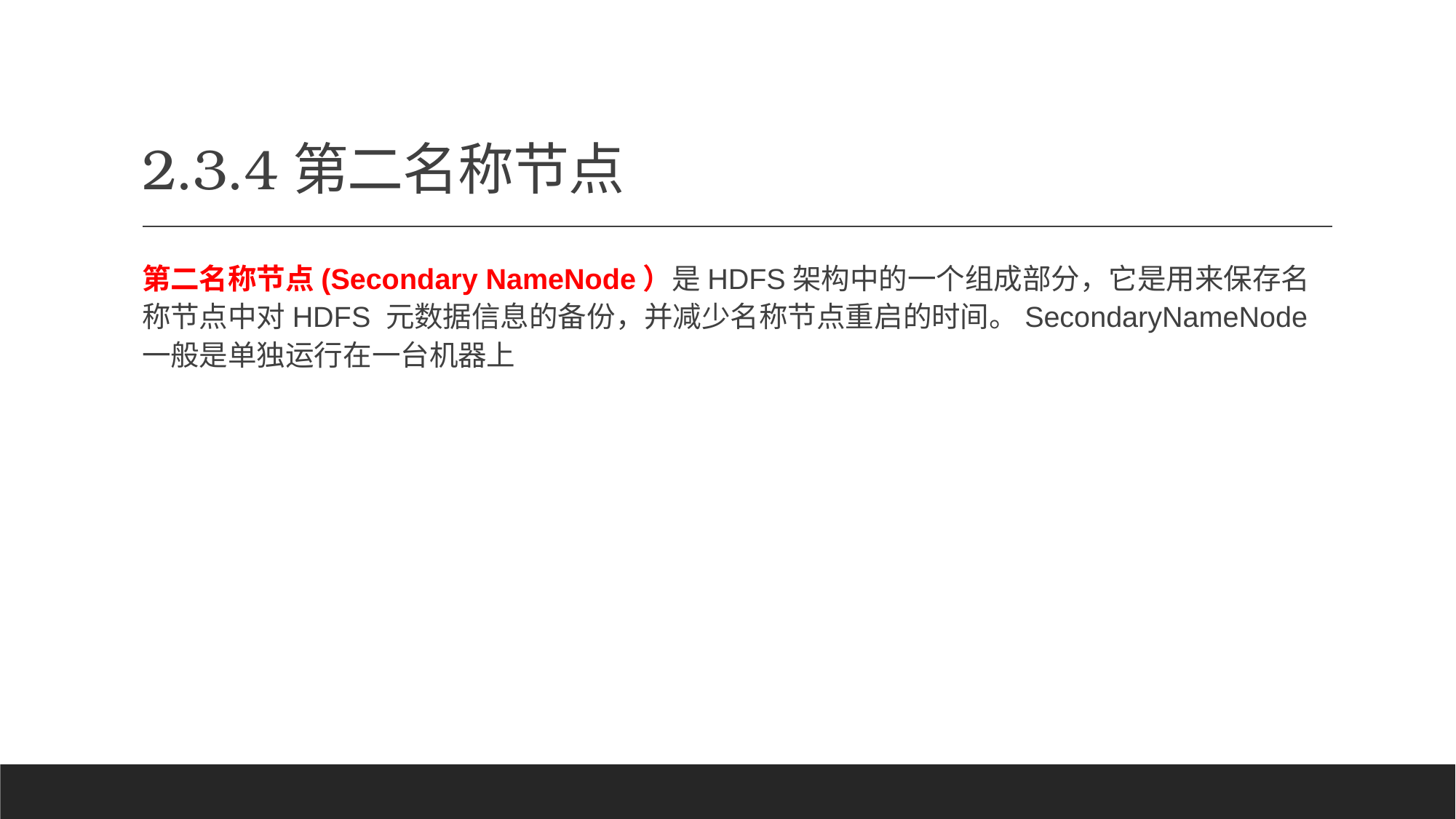

# 2.3.4第二名称节点
第二名称节点(Secondary NameNode）是HDFS架构中的一个组成部分，它是用来保存名称节点中对HDFS 元数据信息的备份，并减少名称节点重启的时间。SecondaryNameNode一般是单独运行在一台机器上